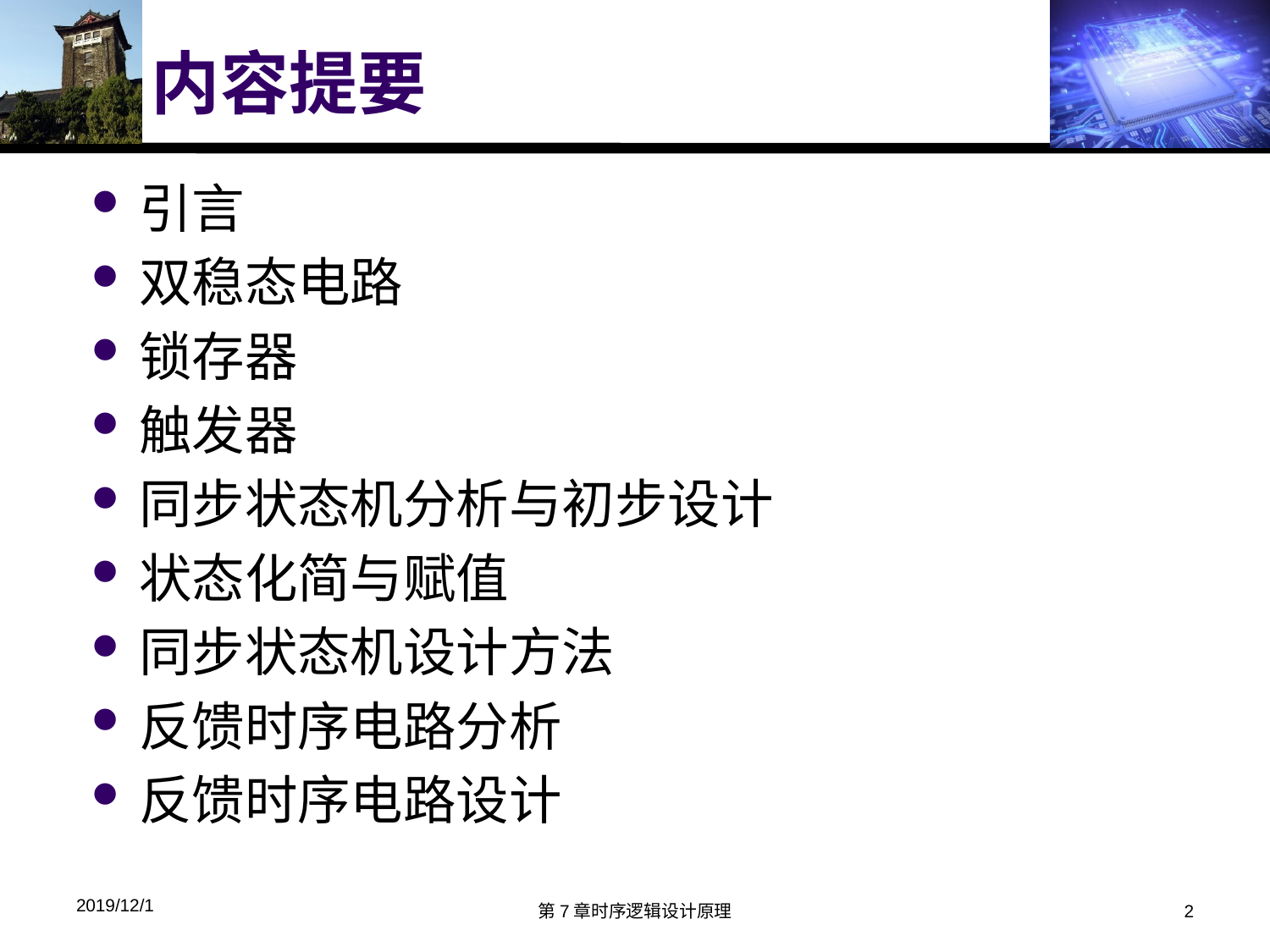

# 内容提要
引言
双稳态电路
锁存器
触发器
同步状态机分析与初步设计
状态化简与赋值
同步状态机设计方法
反馈时序电路分析
反馈时序电路设计
2019/12/1
第7章时序逻辑设计原理
2